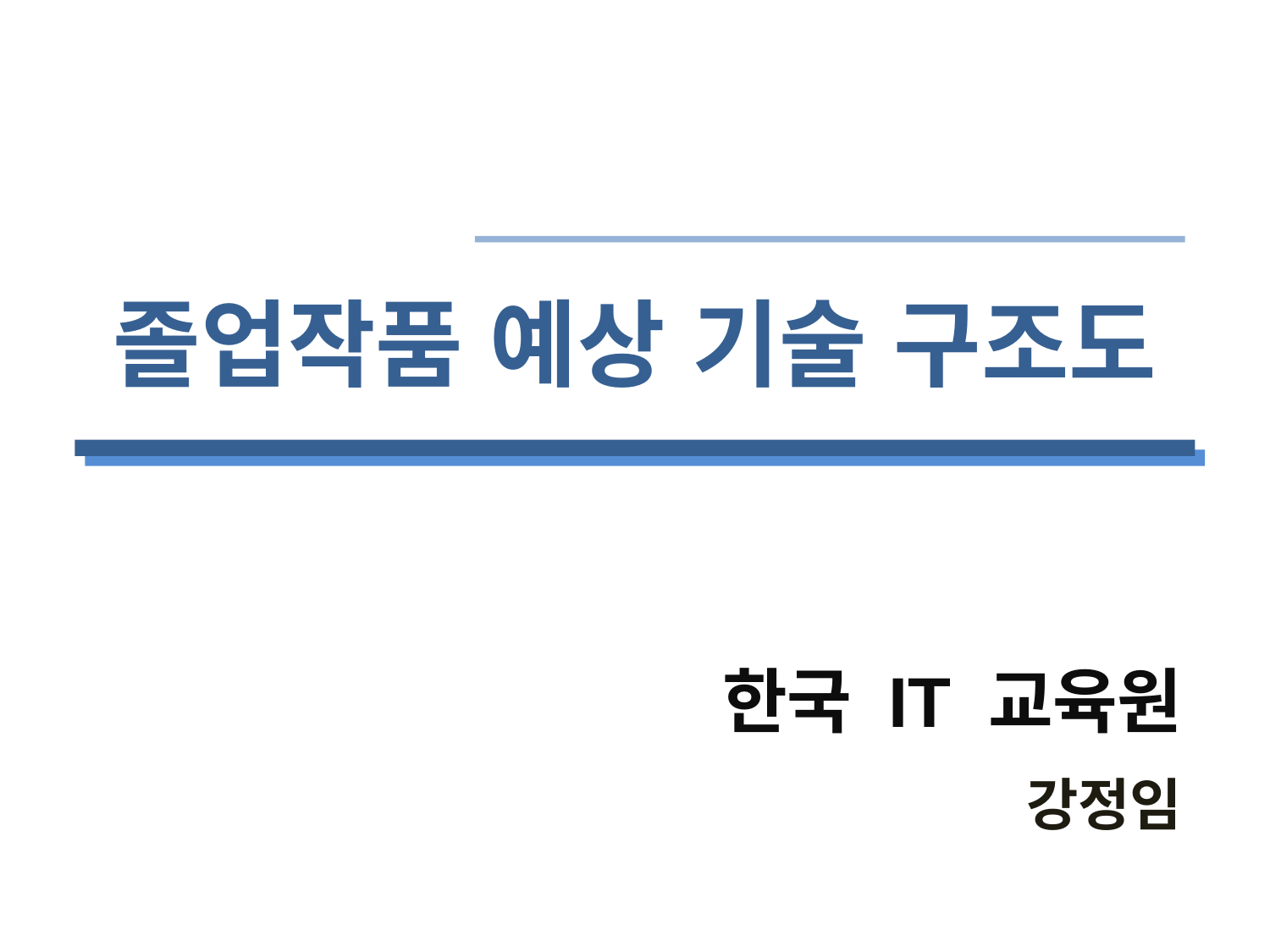

졸업작품 예상 기술 구조도

# 한국 IT 교육원
강정임